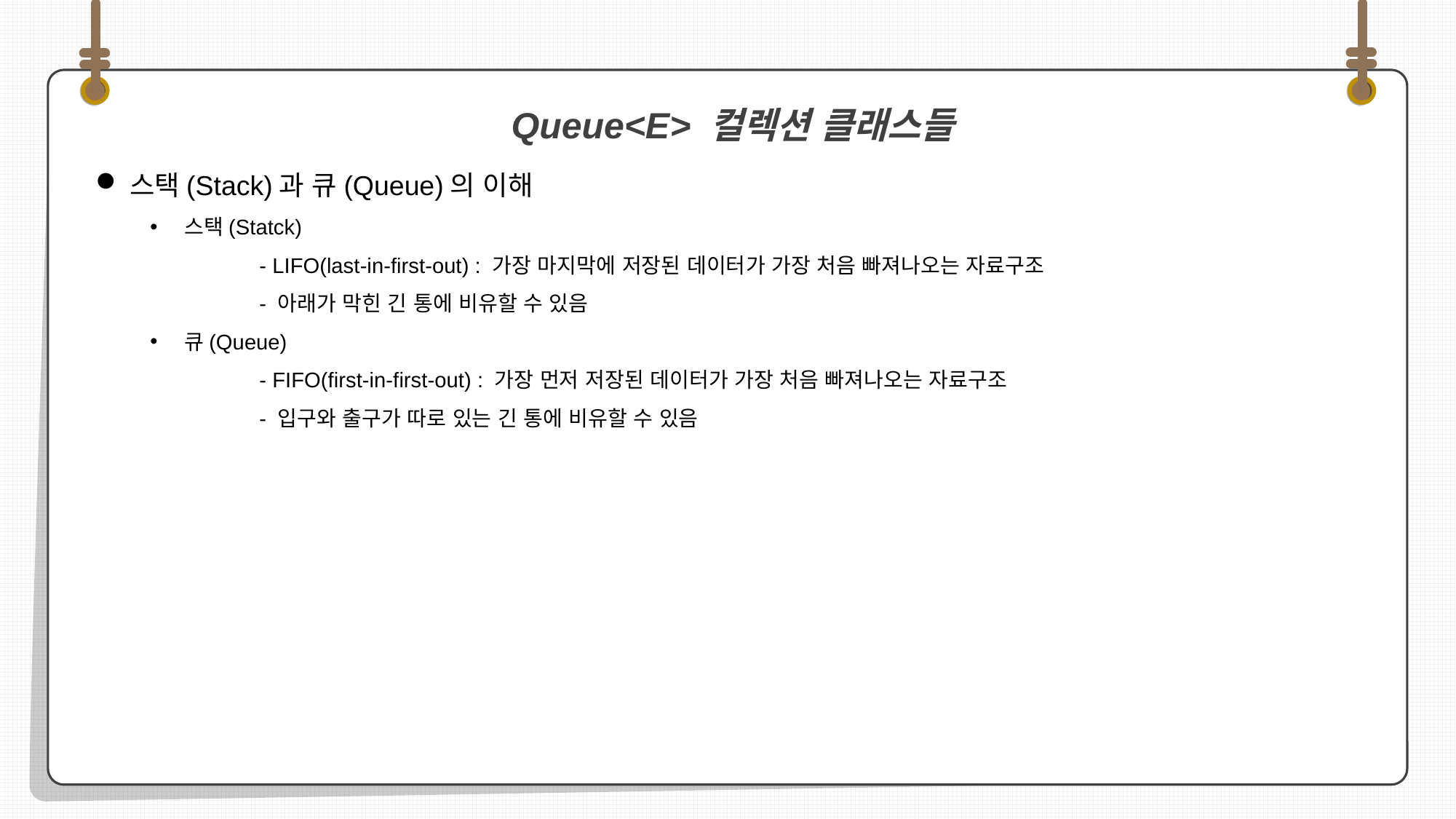

스택(Stack)과 큐(Queue)의 이해
스택(Statck)
	- LIFO(last-in-first-out) : 가장 마지막에 저장된 데이터가 가장 처음 빠져나오는 자료구조
	- 아래가 막힌 긴 통에 비유할 수 있음
큐(Queue)
	- FIFO(first-in-first-out) : 가장 먼저 저장된 데이터가 가장 처음 빠져나오는 자료구조
	- 입구와 출구가 따로 있는 긴 통에 비유할 수 있음

 Queue<E> 컬렉션 클래스들